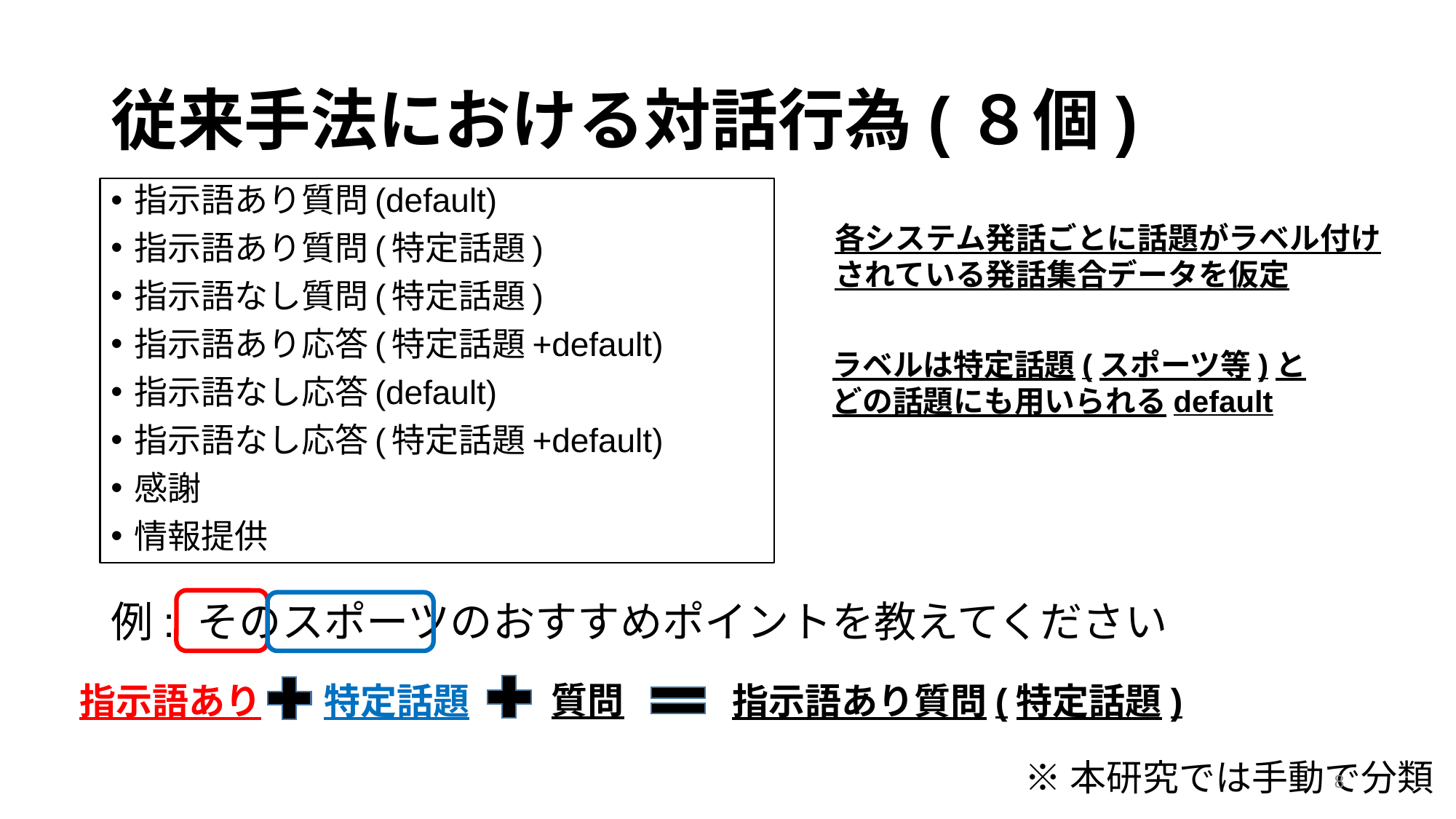

# 従来手法における対話行為(８個)
指示語あり質問(default)
指示語あり質問(特定話題)
指示語なし質問(特定話題)
指示語あり応答(特定話題+default)
指示語なし応答(default)
指示語なし応答(特定話題+default)
感謝
情報提供

各システム発話ごとに話題がラベル付け
されている発話集合データを仮定
ラベルは特定話題(スポーツ等)と
どの話題にも用いられるdefault
例: そのスポーツのおすすめポイントを教えてください

質問
指示語あり
特定話題
指示語あり質問(特定話題)

※本研究では手動で分類
8